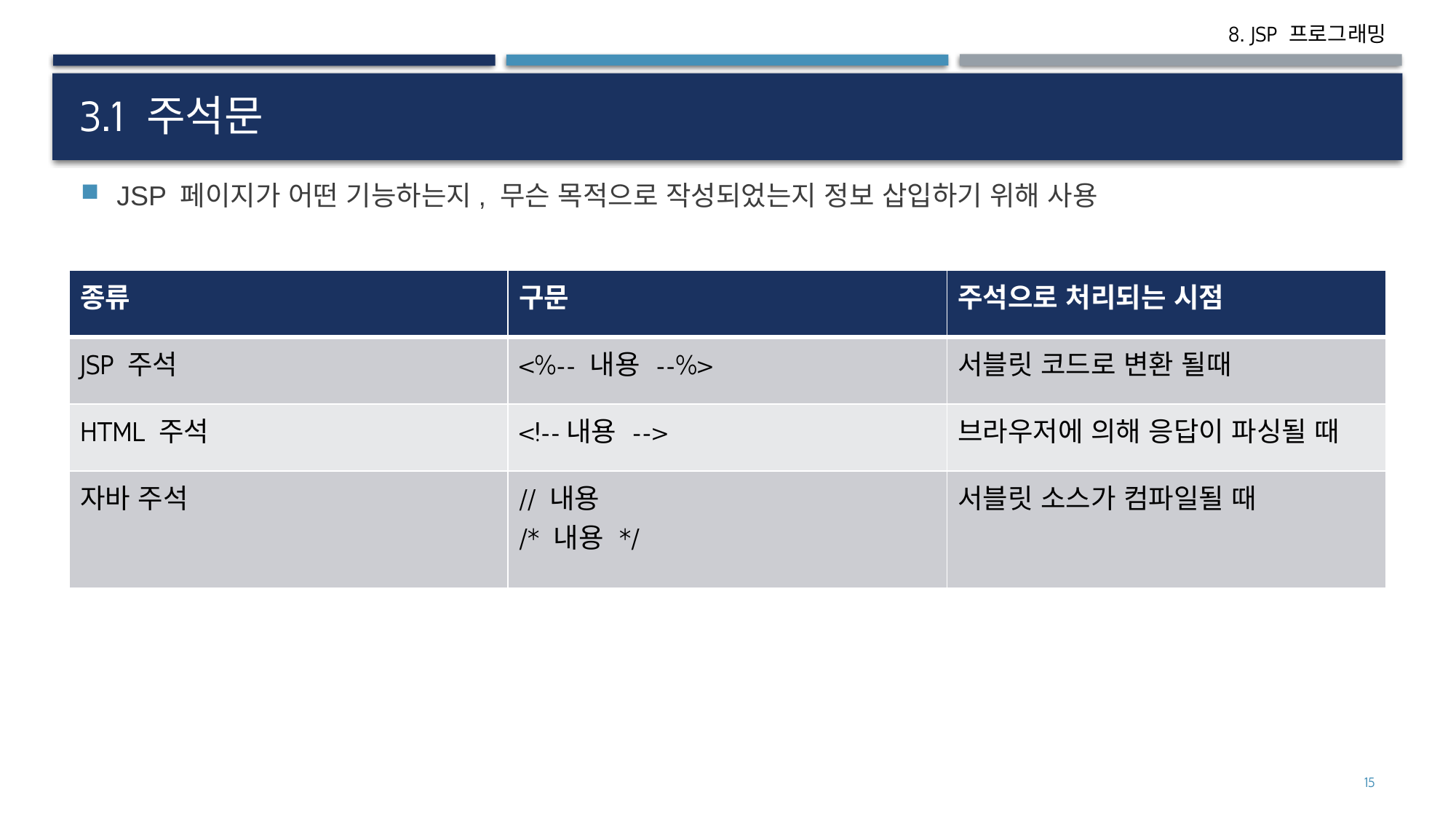

# 3.1 주석문
JSP 페이지가 어떤 기능하는지, 무슨 목적으로 작성되었는지 정보 삽입하기 위해 사용

| 종류 | 구문 | 주석으로 처리되는 시점 |
| --- | --- | --- |
| JSP 주석 | <%-- 내용 --%> | 서블릿 코드로 변환 될때 |
| HTML 주석 | <!--내용 --> | 브라우저에 의해 응답이 파싱될 때 |
| 자바 주석 | // 내용 /\* 내용 \*/ | 서블릿 소스가 컴파일될 때 |
15